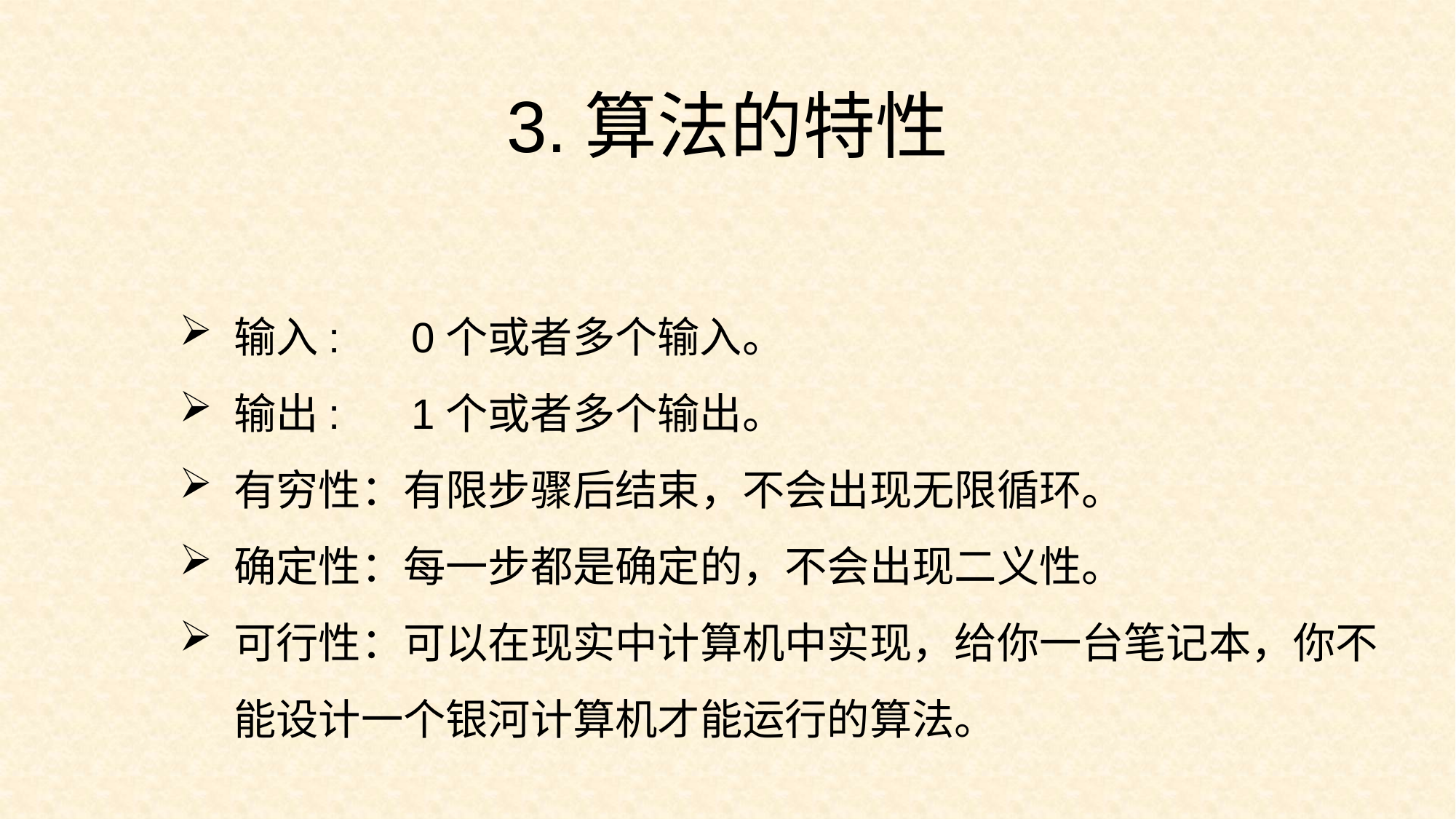

3.算法的特性
输入:      0个或者多个输入。
输出:      1个或者多个输出。
有穷性：有限步骤后结束，不会出现无限循环。
确定性：每一步都是确定的，不会出现二义性。
可行性：可以在现实中计算机中实现，给你一台笔记本，你不能设计一个银河计算机才能运行的算法。